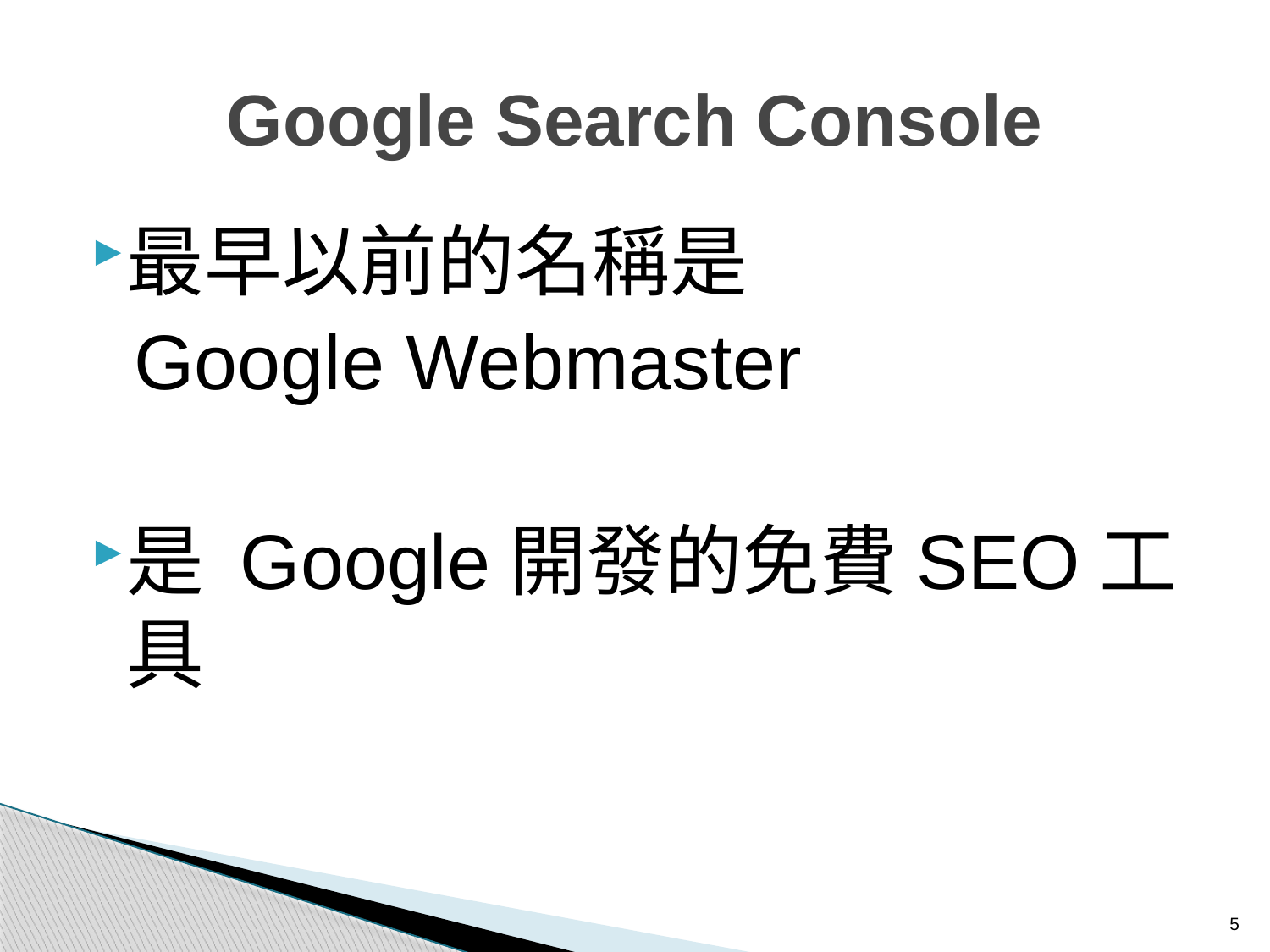

# Google Search Console
最早以前的名稱是
  Google Webmaster

是 Google開發的免費SEO工具

5